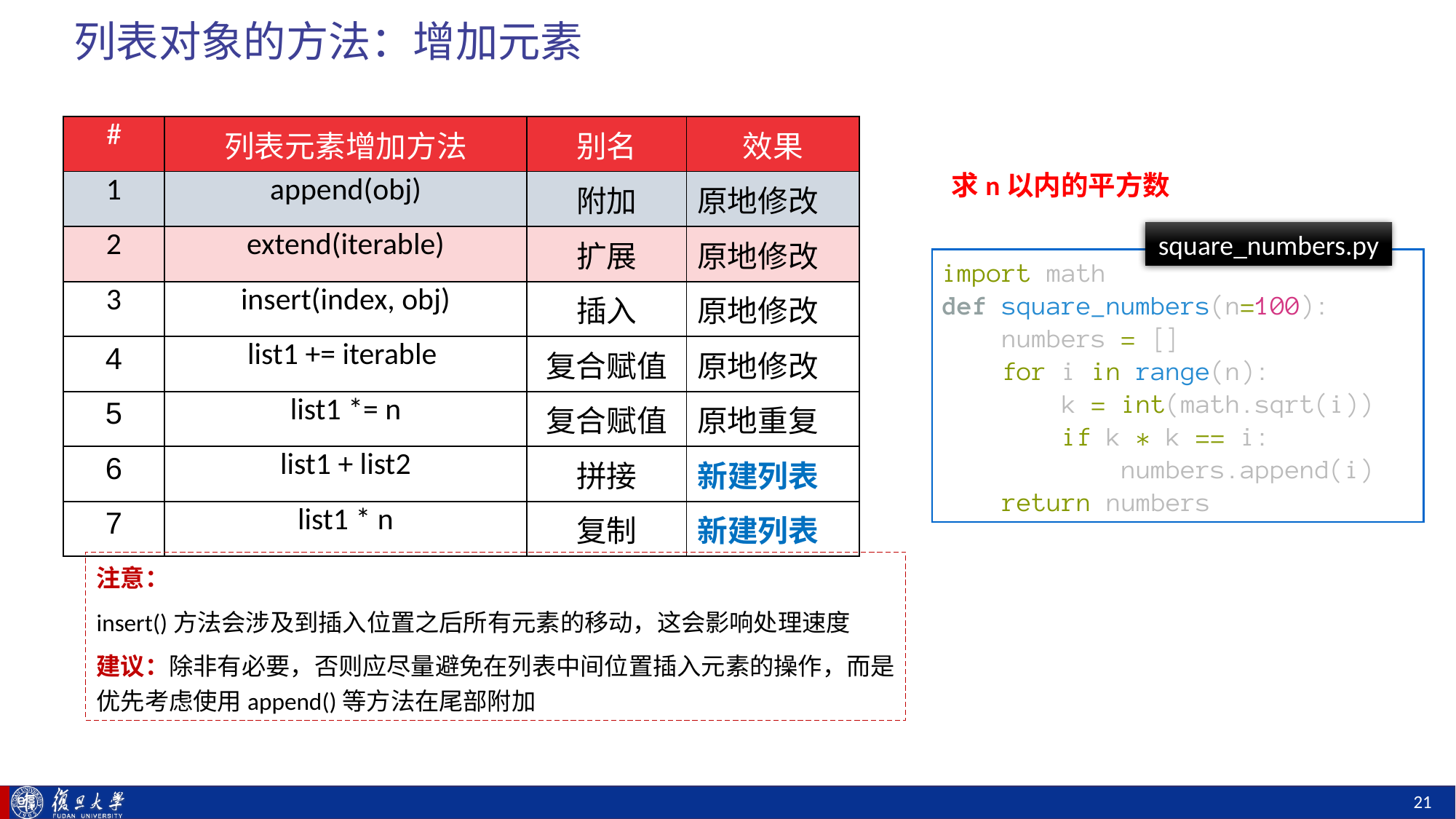

# 列表对象的方法：增加元素

| # | 列表元素增加方法 | 别名 | 效果 |
| --- | --- | --- | --- |
| 1 | append(obj) | 附加 | 原地修改 |
| 2 | extend(iterable) | 扩展 | 原地修改 |
| 3 | insert(index, obj) | 插入 | 原地修改 |
| 4 | list1 += iterable | 复合赋值 | 原地修改 |
| 5 | list1 \*= n | 复合赋值 | 原地重复 |
| 6 | list1 + list2 | 拼接 | 新建列表 |
| 7 | list1 \* n | 复制 | 新建列表 |
求n以内的平方数
square_numbers.py
import math
def square_numbers(n=100):
    numbers = []
    for i in range(n):
        k = int(math.sqrt(i))
        if k * k == i:
            numbers.append(i)
    return numbers
注意：
insert()方法会涉及到插入位置之后所有元素的移动，这会影响处理速度
建议：除非有必要，否则应尽量避免在列表中间位置插入元素的操作，而是优先考虑使用append()等方法在尾部附加